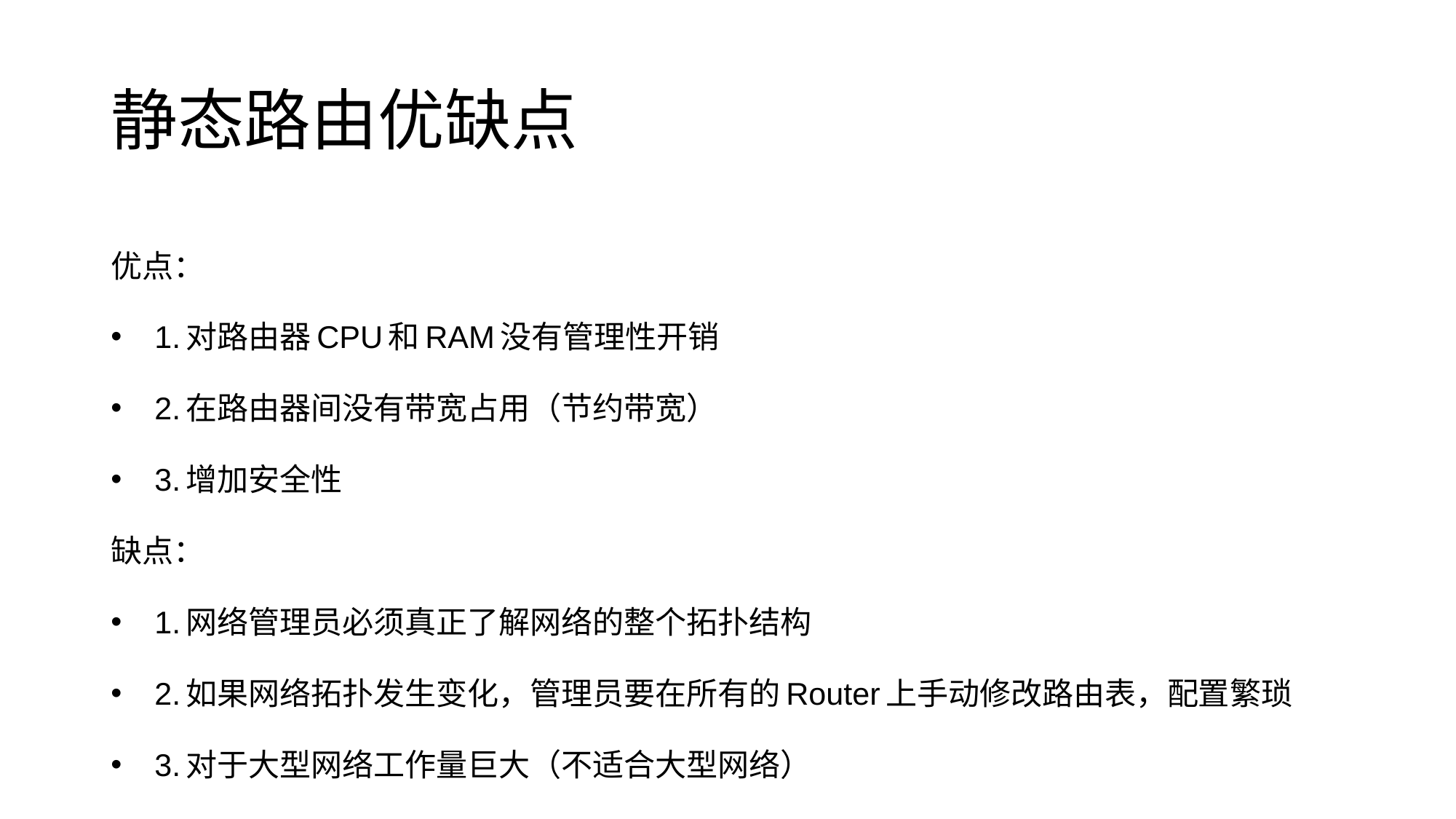

# 静态路由优缺点
优点：
  1.对路由器CPU和RAM没有管理性开销
  2.在路由器间没有带宽占用（节约带宽）
  3.增加安全性
缺点：
  1.网络管理员必须真正了解网络的整个拓扑结构
  2.如果网络拓扑发生变化，管理员要在所有的Router上手动修改路由表，配置繁琐
  3.对于大型网络工作量巨大（不适合大型网络）